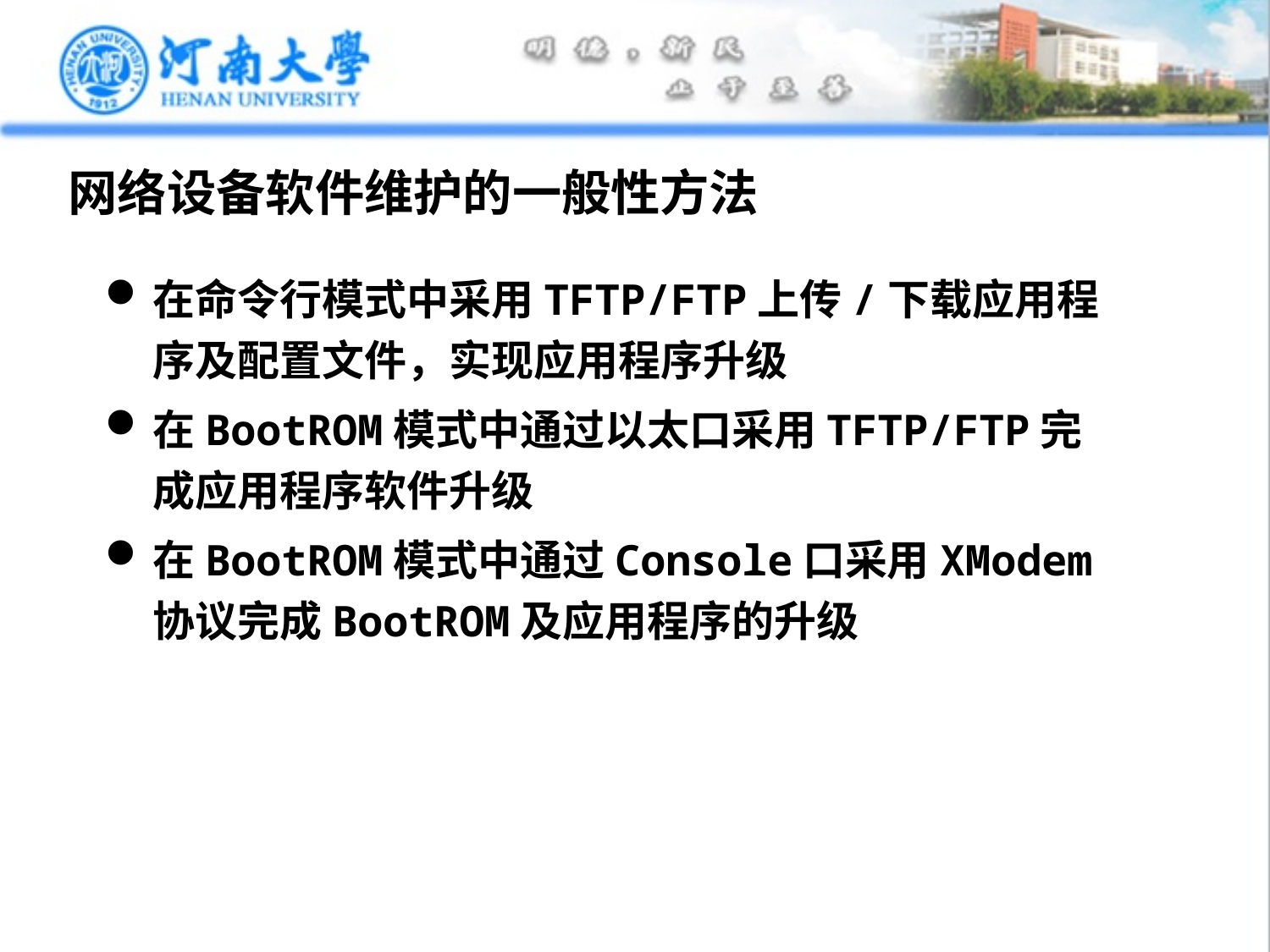

# 网络设备软件维护的一般性方法
在命令行模式中采用TFTP/FTP上传/下载应用程序及配置文件，实现应用程序升级
在BootROM模式中通过以太口采用TFTP/FTP完成应用程序软件升级
在BootROM模式中通过Console口采用XModem协议完成BootROM及应用程序的升级